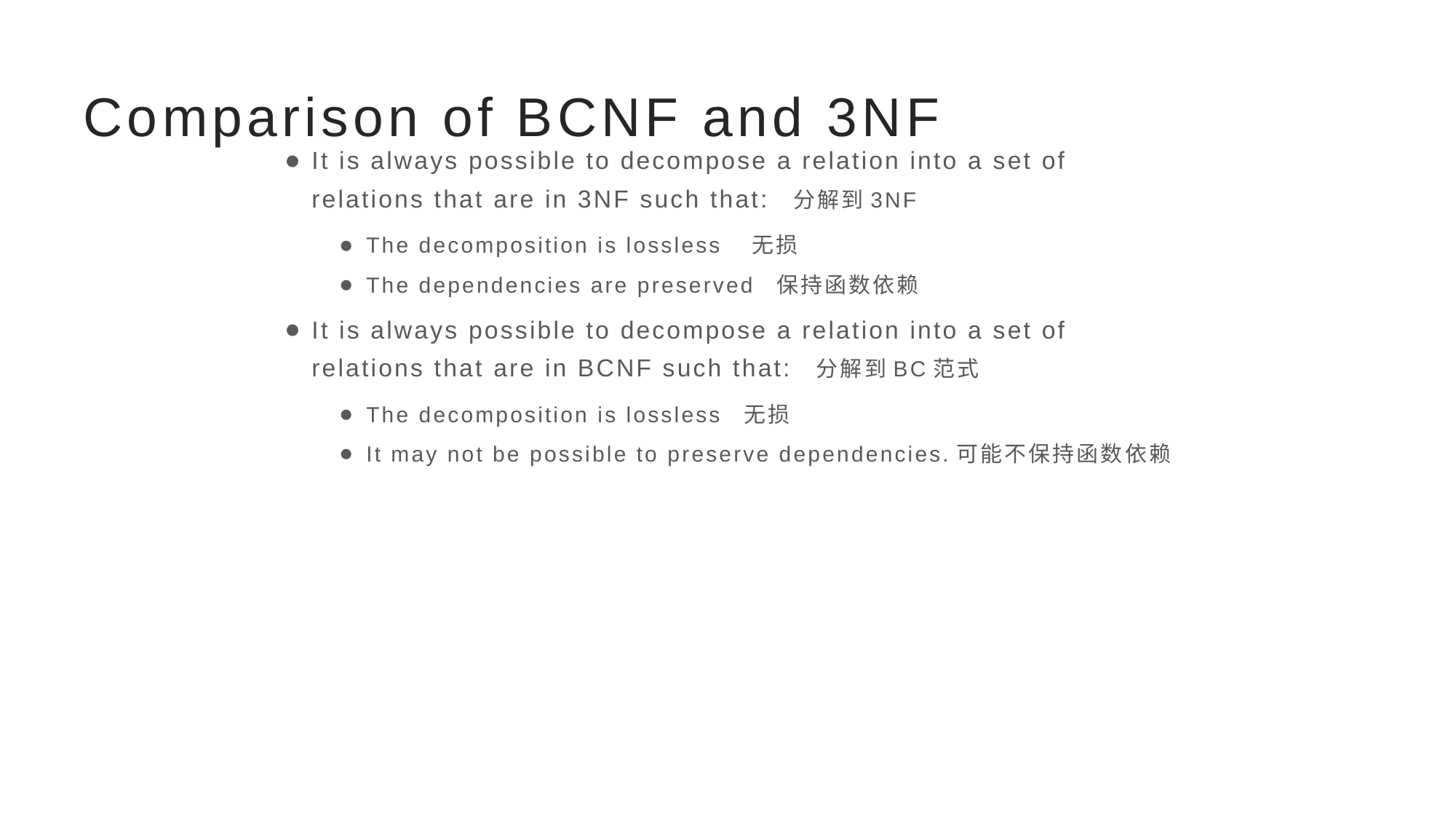

# Comparison of BCNF and 3NF
It is always possible to decompose a relation into a set of  relations that are in 3NF such that:  分解到3NF
The decomposition is lossless   无损
The dependencies are preserved  保持函数依赖
It is always possible to decompose a relation into a set of relations that are in BCNF such that:  分解到BC范式
The decomposition is lossless  无损
It may not be possible to preserve dependencies.可能不保持函数依赖